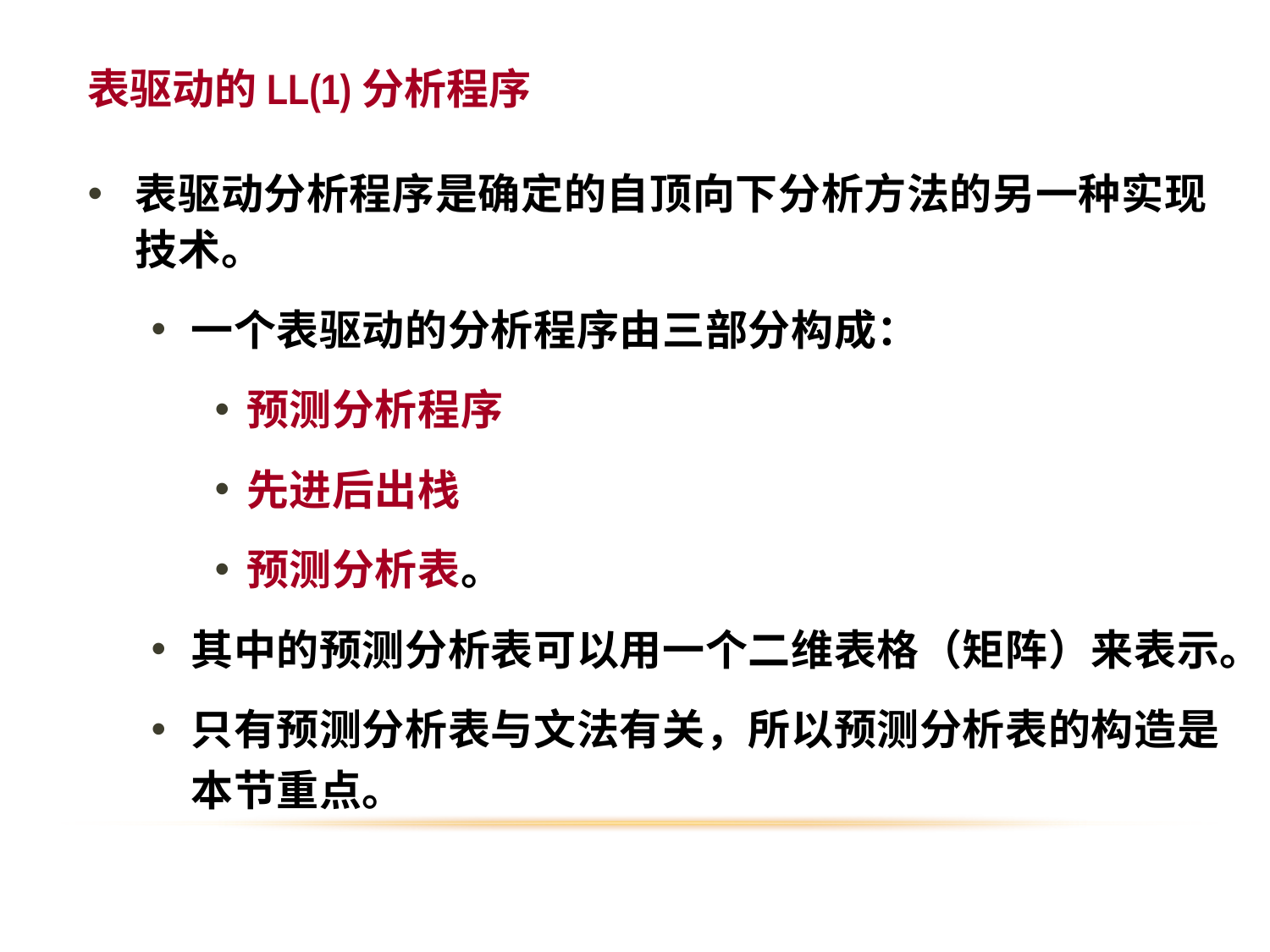

表驱动的LL(1)分析程序
表驱动分析程序是确定的自顶向下分析方法的另一种实现技术。
一个表驱动的分析程序由三部分构成：
预测分析程序
先进后出栈
预测分析表。
其中的预测分析表可以用一个二维表格（矩阵）来表示。
只有预测分析表与文法有关，所以预测分析表的构造是本节重点。
9